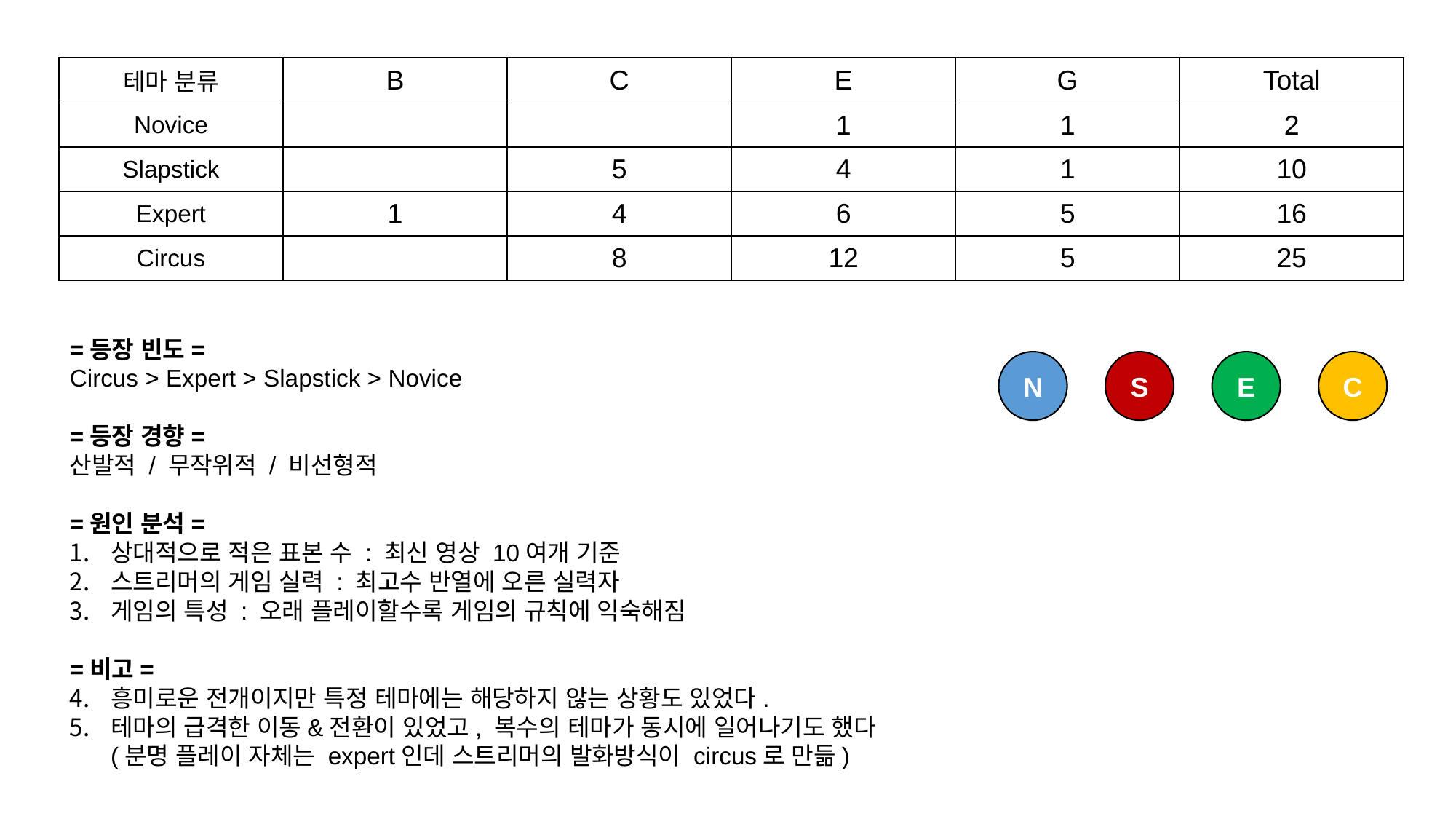

| 테마 분류 | B | C | E | G | Total |
| --- | --- | --- | --- | --- | --- |
| Novice |  |  | 1 | 1 | 2 |
| Slapstick |  | 5 | 4 | 1 | 10 |
| Expert | 1 | 4 | 6 | 5 | 16 |
| Circus |  | 8 | 12 | 5 | 25 |
=등장 빈도=
Circus > Expert > Slapstick > Novice

=등장 경향=
산발적 / 무작위적 / 비선형적

=원인 분석=
상대적으로 적은 표본 수 : 최신 영상 10여개 기준
스트리머의 게임 실력 : 최고수 반열에 오른 실력자
게임의 특성 : 오래 플레이할수록 게임의 규칙에 익숙해짐

=비고=
흥미로운 전개이지만 특정 테마에는 해당하지 않는 상황도 있었다.
테마의 급격한 이동&전환이 있었고, 복수의 테마가 동시에 일어나기도 했다
(분명 플레이 자체는 expert인데 스트리머의 발화방식이 circus로 만듦)
N
S
E
C